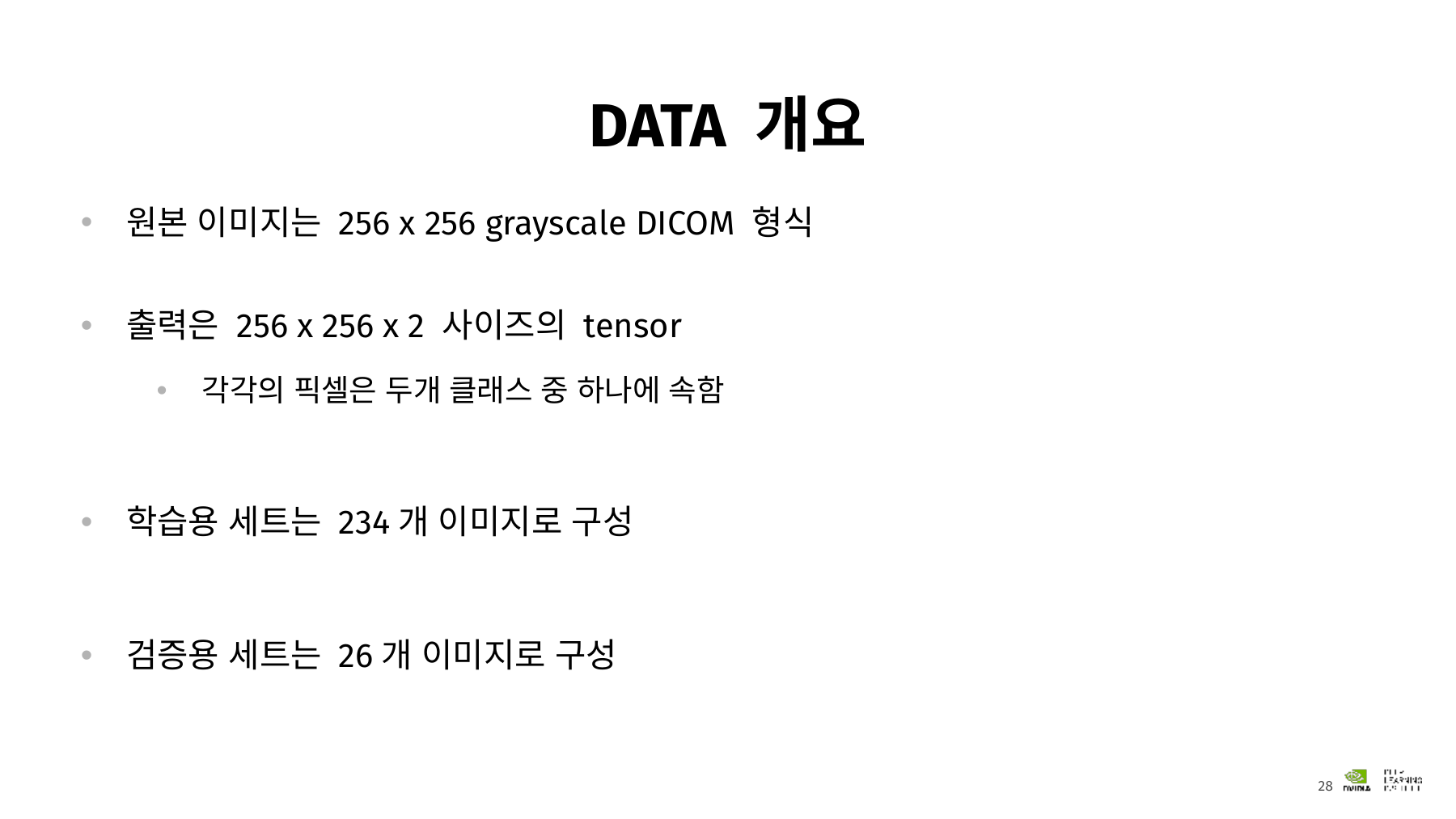

# DATA 개요
원본 이미지는 256 x 256 grayscale DICOM 형식

출력은 256 x 256 x 2 사이즈의 tensor
각각의 픽셀은 두개 클래스 중 하나에 속함

학습용 세트는 234개 이미지로 구성

검증용 세트는 26개 이미지로 구성